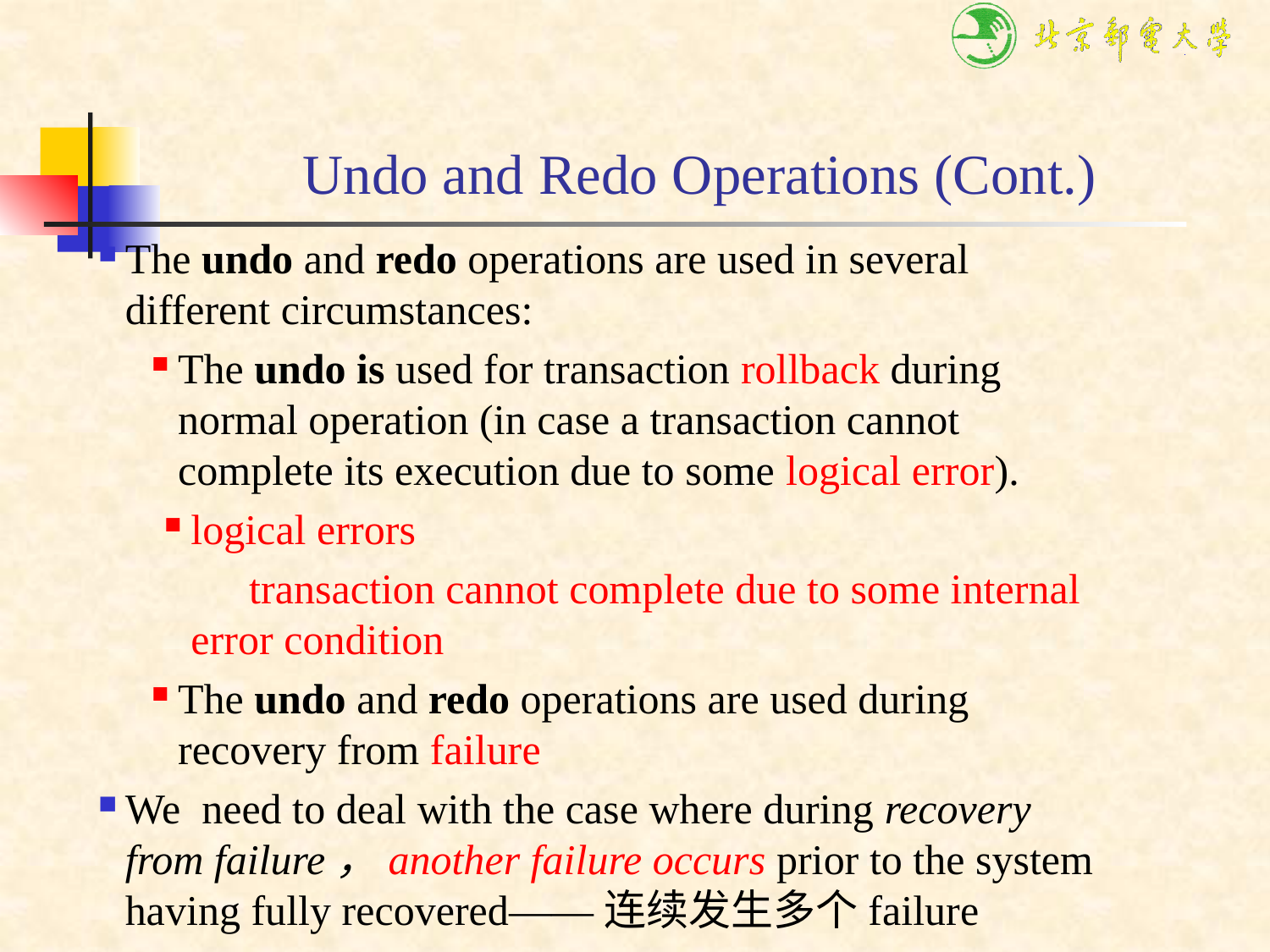

# Undo and Redo Operations (Cont.)
The undo and redo operations are used in several different circumstances:
The undo is used for transaction rollback during normal operation (in case a transaction cannot complete its execution due to some logical error).
logical errors
        transaction cannot complete due to some internal error condition
The undo and redo operations are used during recovery from failure
We  need to deal with the case where during recovery from failure，another failure occurs prior to the system having fully recovered——连续发生多个failure

33